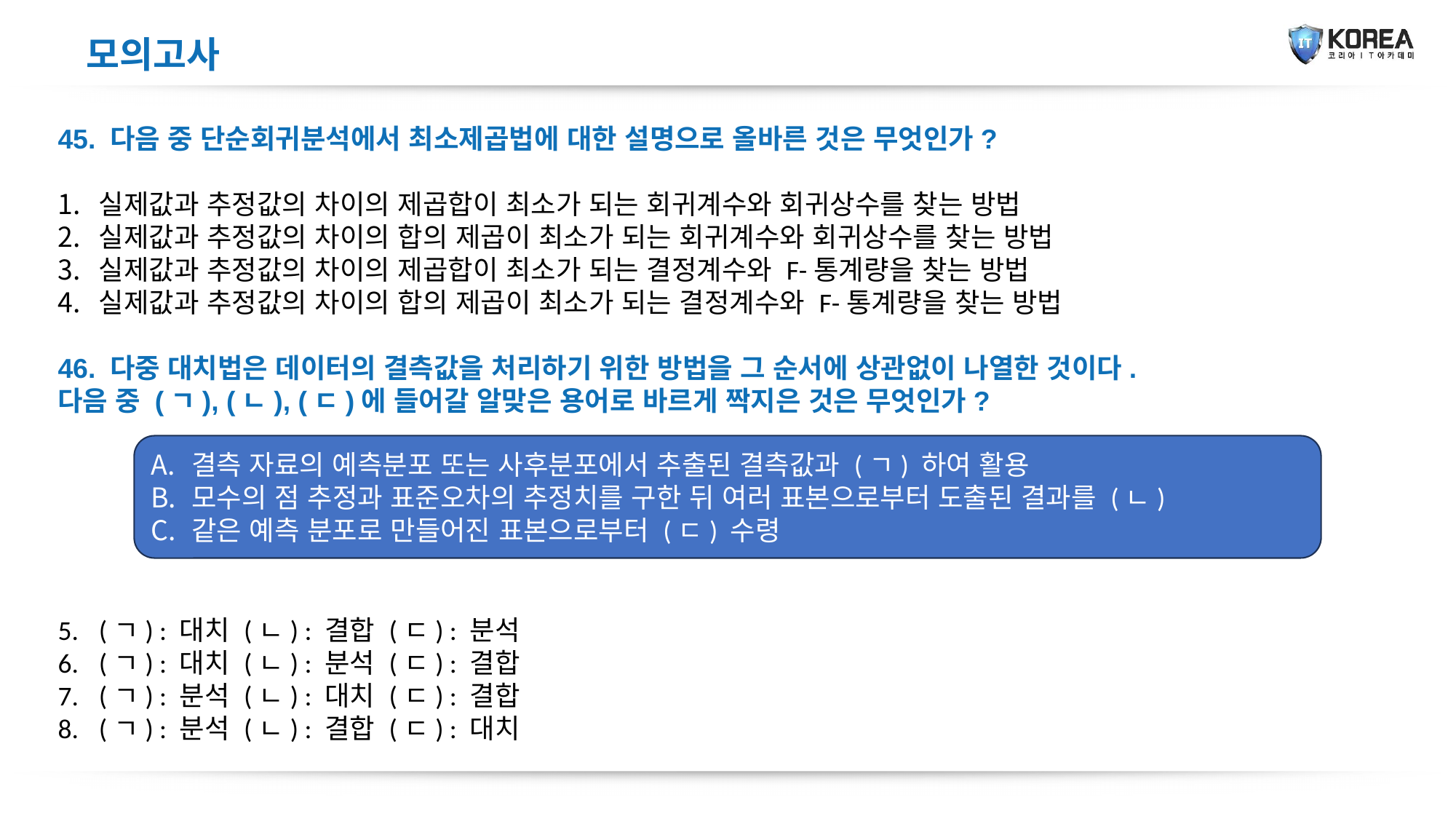

모의고사
45. 다음 중 단순회귀분석에서 최소제곱법에 대한 설명으로 올바른 것은 무엇인가?

실제값과 추정값의 차이의 제곱합이 최소가 되는 회귀계수와 회귀상수를 찾는 방법
실제값과 추정값의 차이의 합의 제곱이 최소가 되는 회귀계수와 회귀상수를 찾는 방법
실제값과 추정값의 차이의 제곱합이 최소가 되는 결정계수와 F-통계량을 찾는 방법
실제값과 추정값의 차이의 합의 제곱이 최소가 되는 결정계수와 F-통계량을 찾는 방법

46. 다중 대치법은 데이터의 결측값을 처리하기 위한 방법을 그 순서에 상관없이 나열한 것이다.
다음 중 (ㄱ), (ㄴ), (ㄷ)에 들어갈 알맞은 용어로 바르게 짝지은 것은 무엇인가?

(ㄱ) : 대치 (ㄴ) : 결합 (ㄷ) : 분석
(ㄱ) : 대치 (ㄴ) : 분석 (ㄷ) : 결합
(ㄱ) : 분석 (ㄴ) : 대치 (ㄷ) : 결합
(ㄱ) : 분석 (ㄴ) : 결합 (ㄷ) : 대치
결측 자료의 예측분포 또는 사후분포에서 추출된 결측값과 (ㄱ) 하여 활용
모수의 점 추정과 표준오차의 추정치를 구한 뒤 여러 표본으로부터 도출된 결과를 (ㄴ)
같은 예측 분포로 만들어진 표본으로부터 (ㄷ) 수령